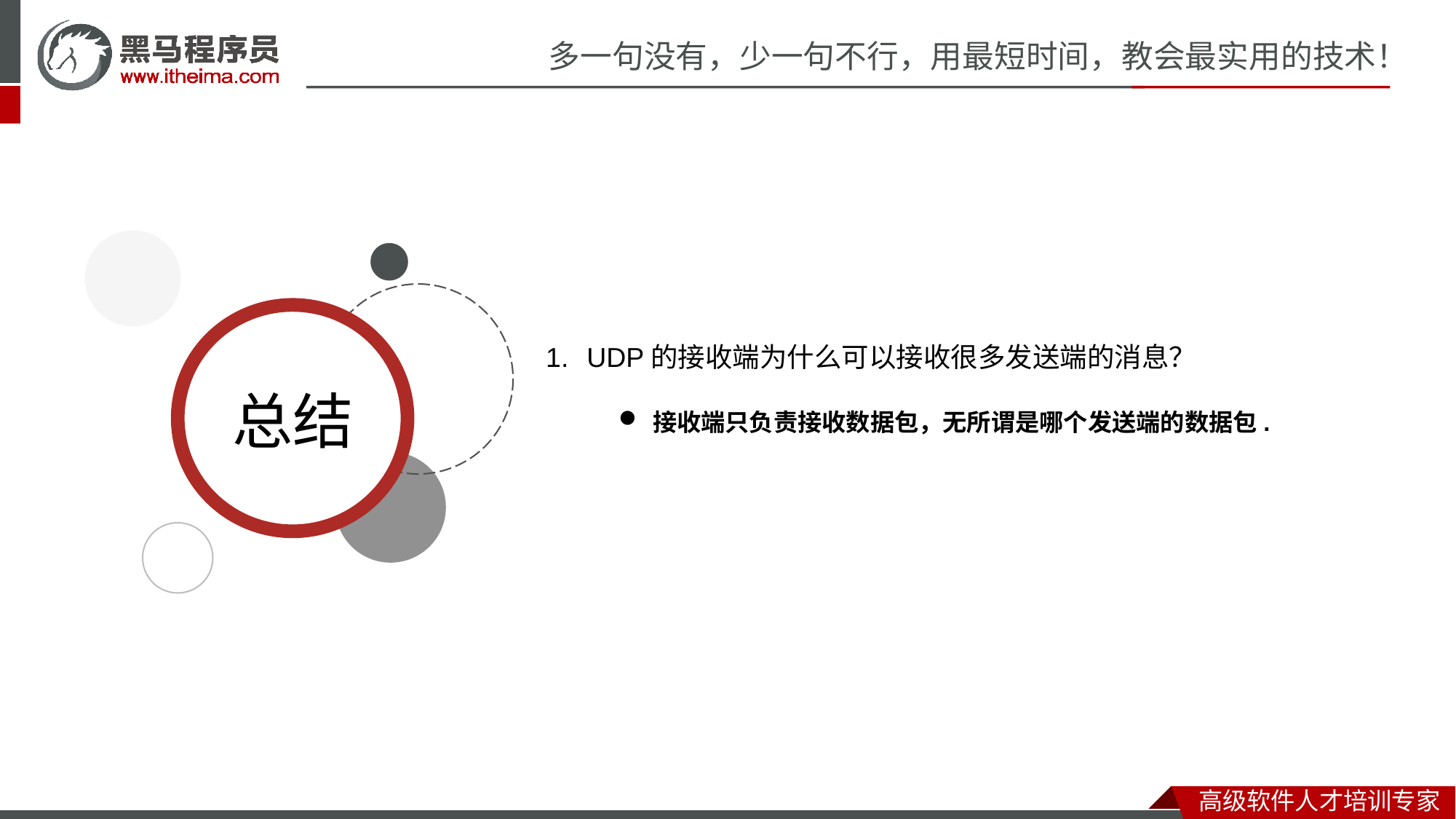

UDP的接收端为什么可以接收很多发送端的消息？
接收端只负责接收数据包，无所谓是哪个发送端的数据包.